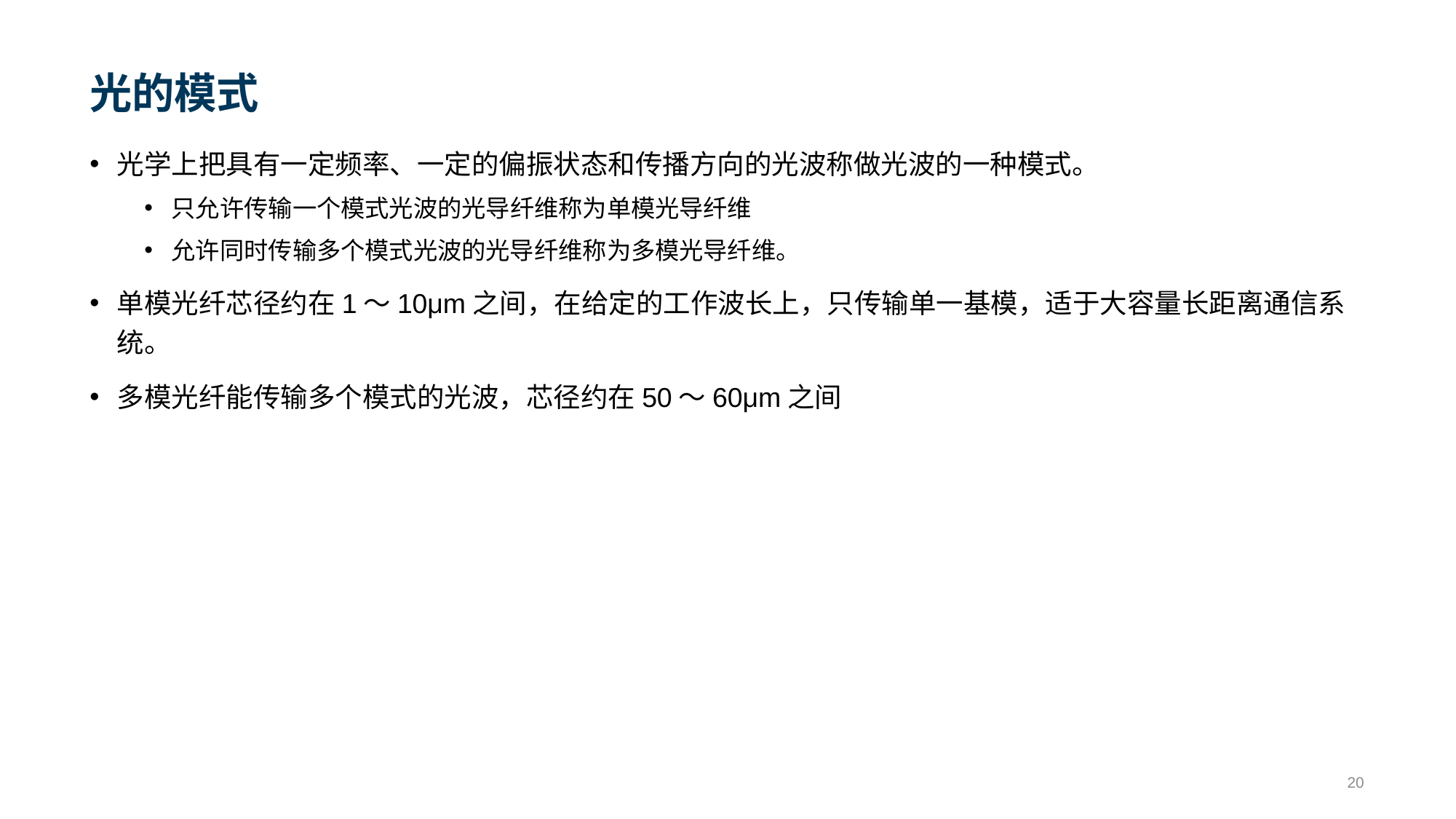

# 光的模式
光学上把具有一定频率、一定的偏振状态和传播方向的光波称做光波的一种模式。
只允许传输一个模式光波的光导纤维称为单模光导纤维
允许同时传输多个模式光波的光导纤维称为多模光导纤维。
单模光纤芯径约在1～10μm之间，在给定的工作波长上，只传输单一基模，适于大容量长距离通信系统。
多模光纤能传输多个模式的光波，芯径约在50～60μm之间

20